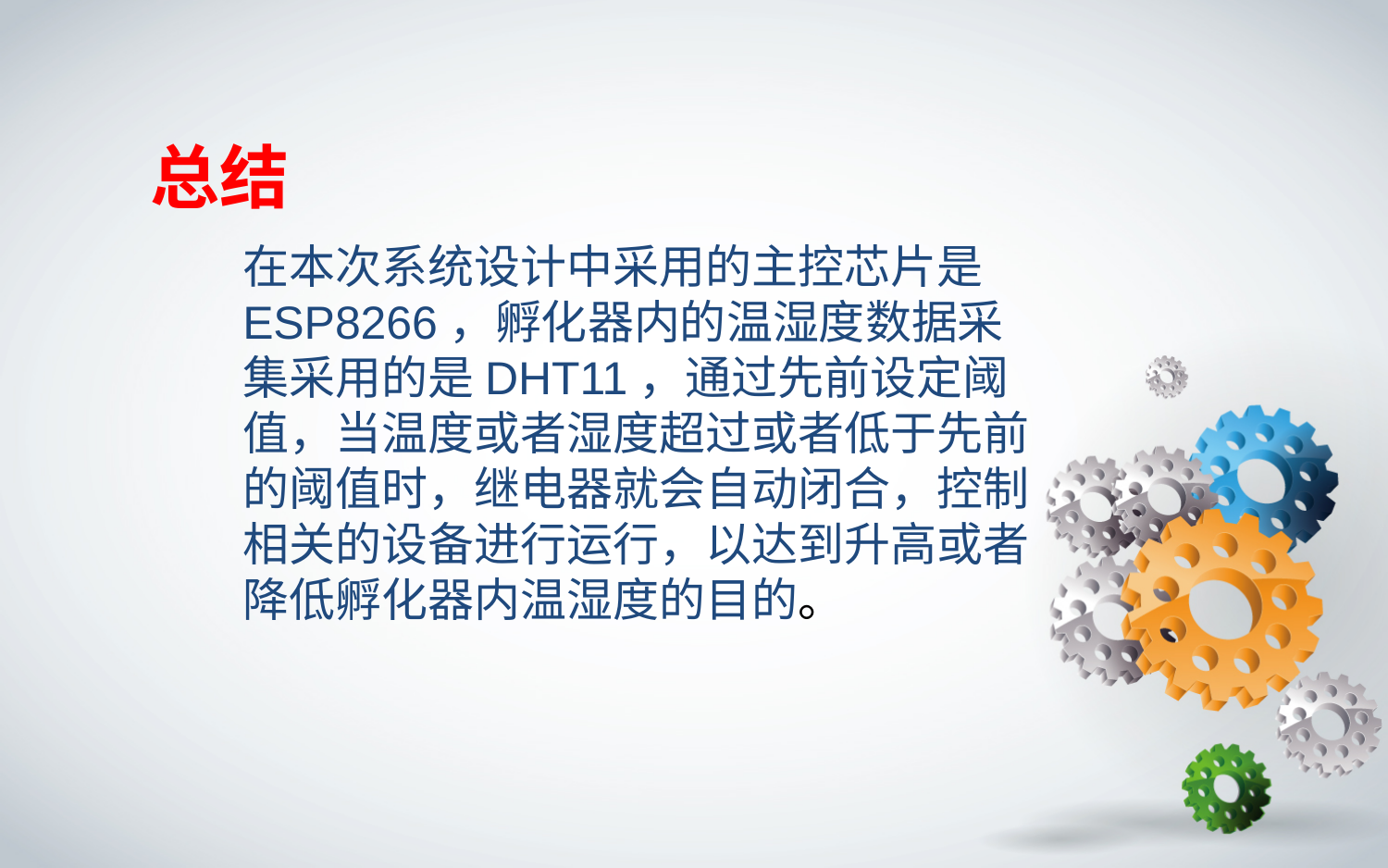

总结
在本次系统设计中采用的主控芯片是ESP8266，孵化器内的温湿度数据采集采用的是DHT11，通过先前设定阈值，当温度或者湿度超过或者低于先前的阈值时，继电器就会自动闭合，控制相关的设备进行运行，以达到升高或者降低孵化器内温湿度的目的。